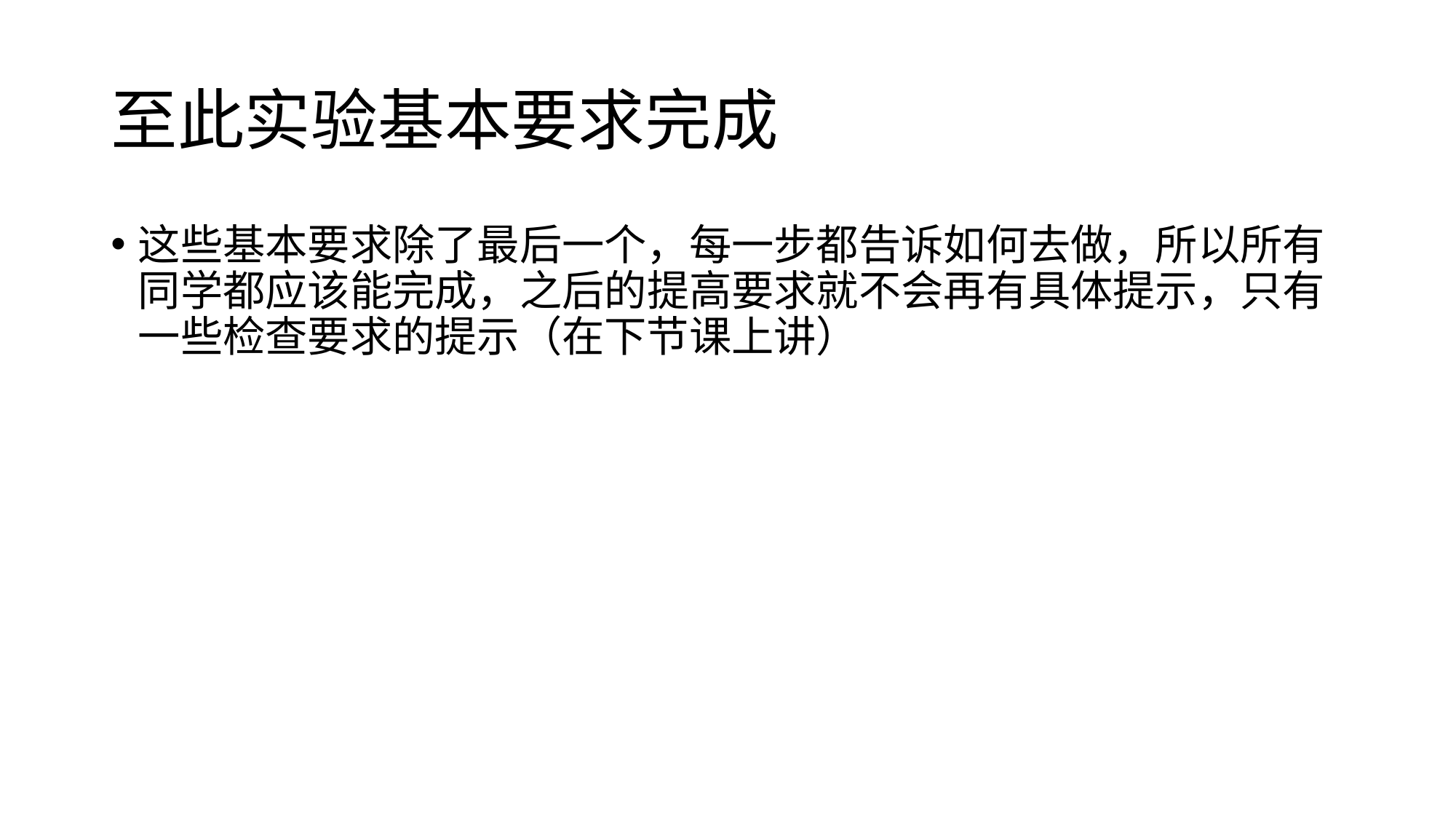

# 至此实验基本要求完成
这些基本要求除了最后一个，每一步都告诉如何去做，所以所有同学都应该能完成，之后的提高要求就不会再有具体提示，只有一些检查要求的提示（在下节课上讲）